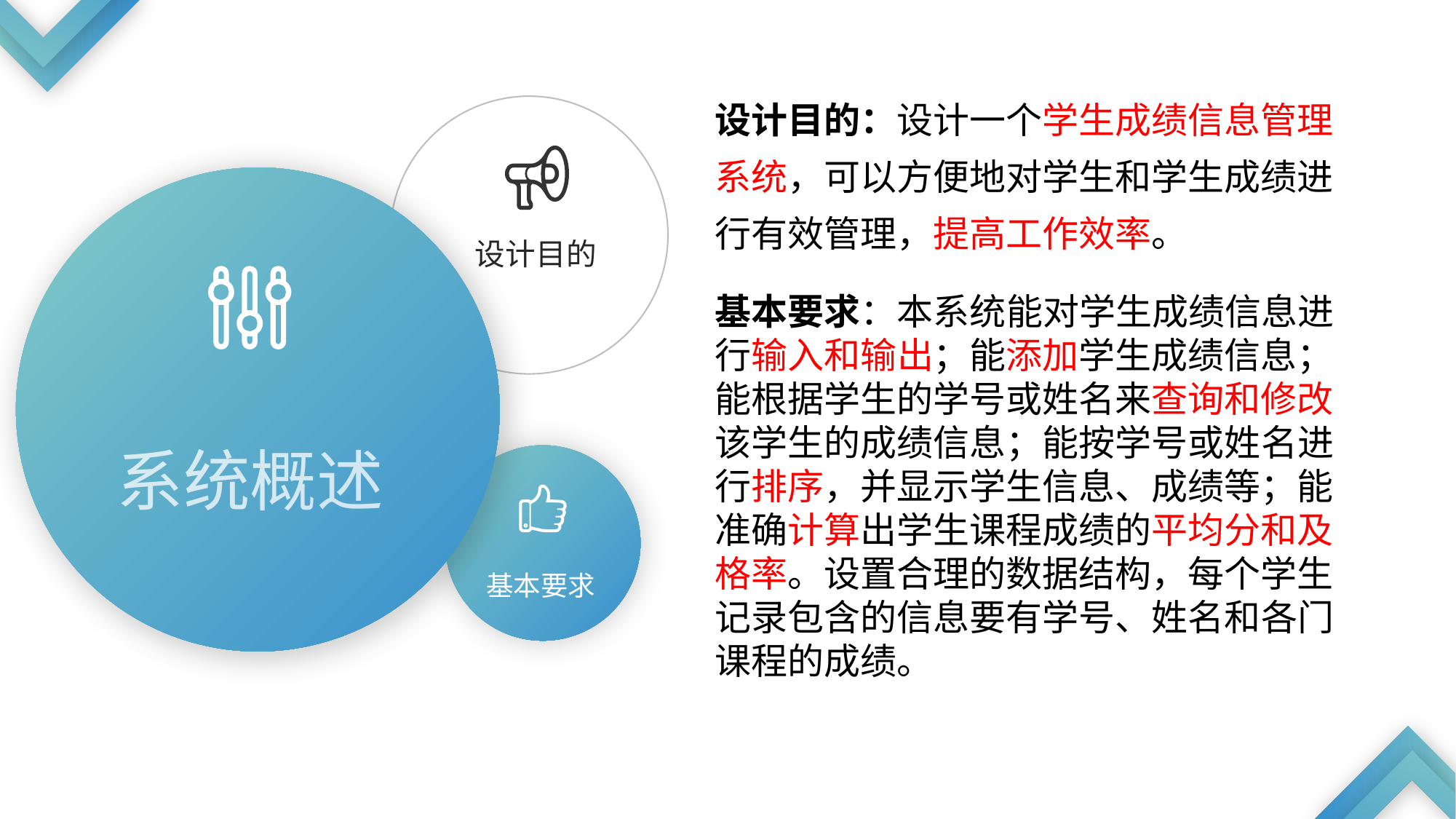

设计目的：设计一个学生成绩信息管理系统，可以方便地对学生和学生成绩进行有效管理，提高工作效率。

设计目的

基本要求：本系统能对学生成绩信息进行输入和输出；能添加学生成绩信息；能根据学生的学号或姓名来查询和修改该学生的成绩信息；能按学号或姓名进行排序，并显示学生信息、成绩等；能准确计算出学生课程成绩的平均分和及格率。设置合理的数据结构，每个学生记录包含的信息要有学号、姓名和各门课程的成绩。
系统概述

基本要求